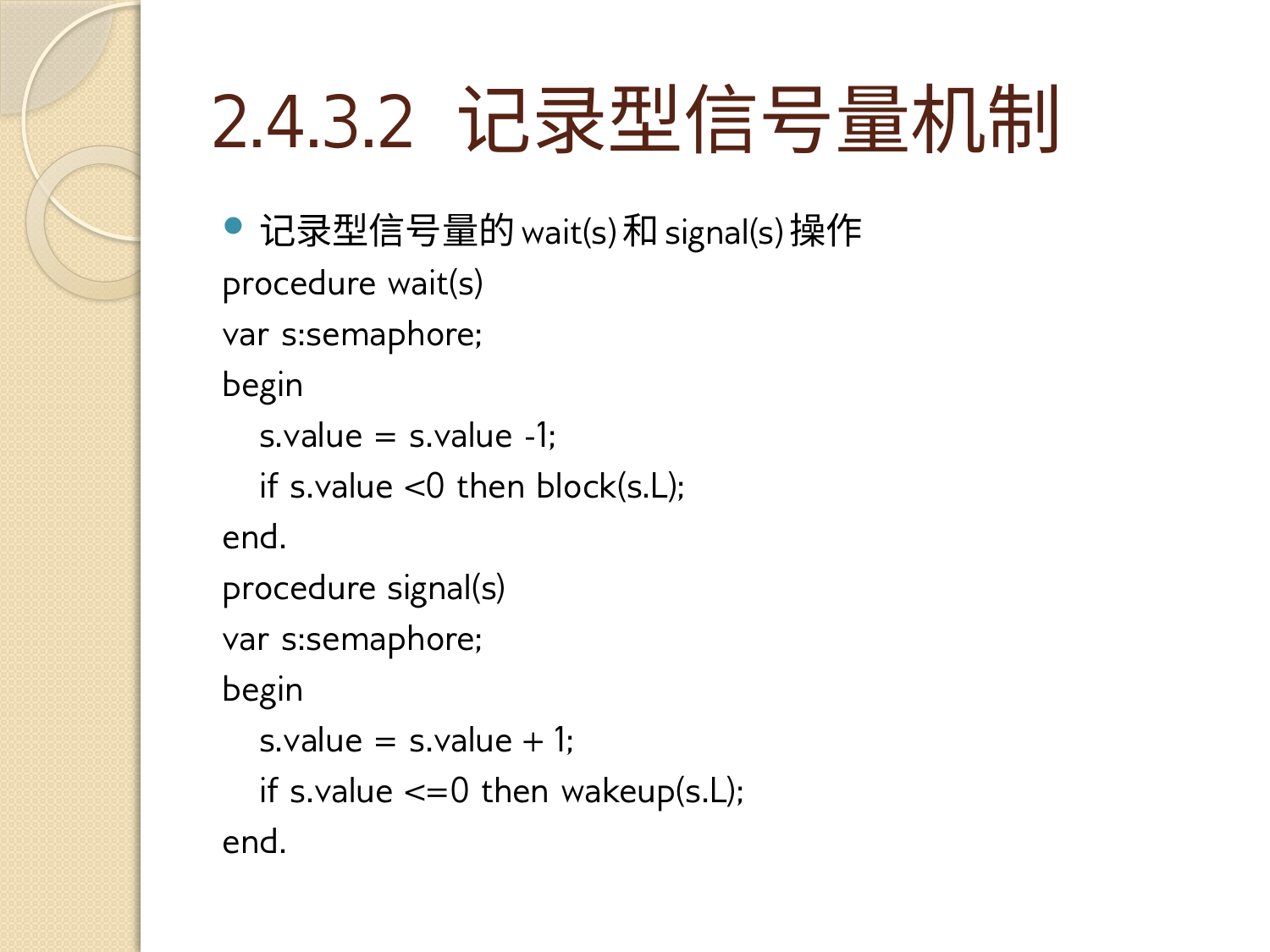

# 2.4.3.2 记录型信号量机制
记录型信号量的wait(s)和signal(s)操作
procedure wait(s)
var s:semaphore;
begin
		s.value = s.value -1;
		if s.value <0 then block(s.L);
end.
procedure signal(s)
var s:semaphore;
begin
		s.value = s.value + 1;
		if s.value <=0 then wakeup(s.L);
end.